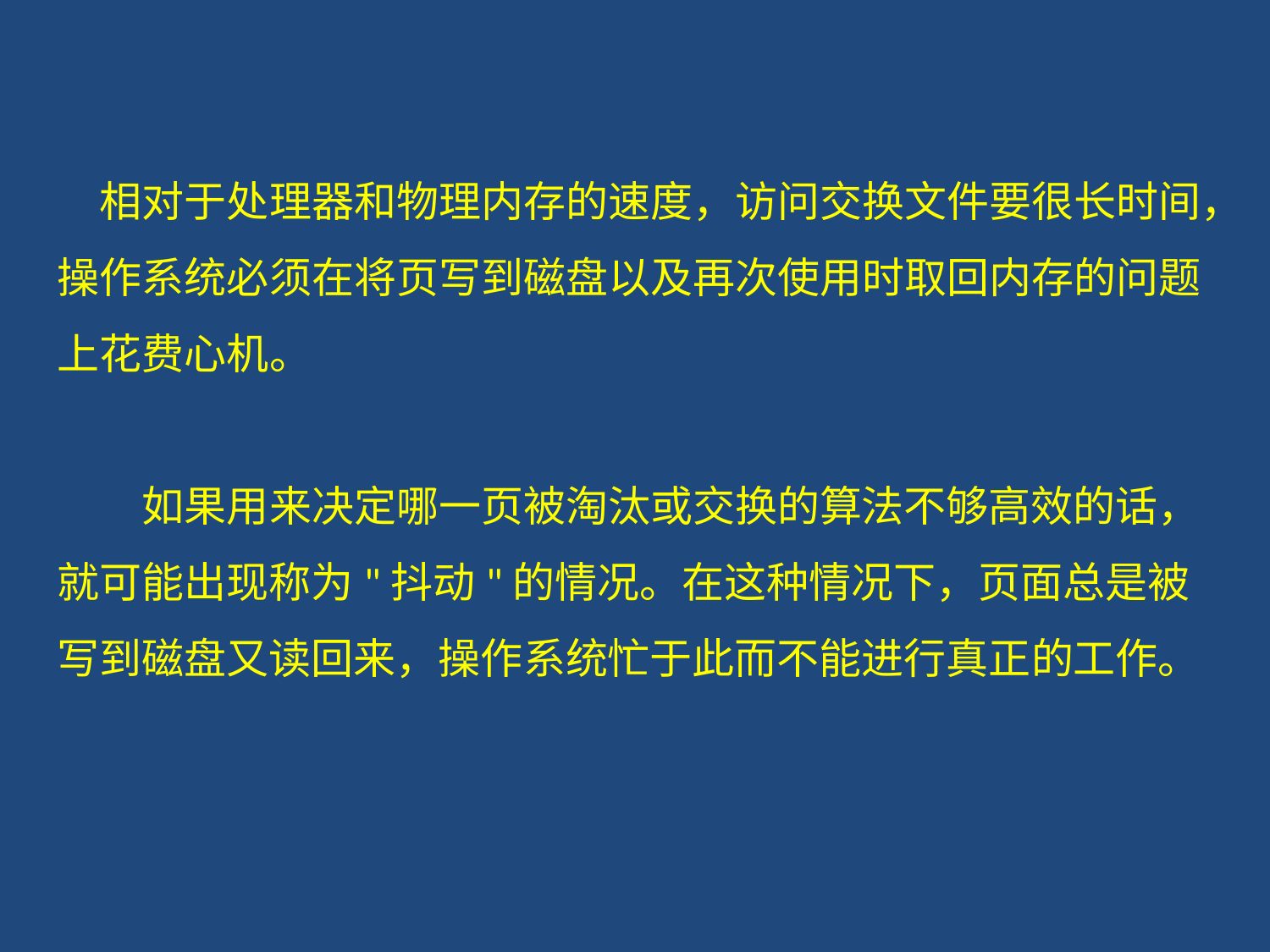

相对于处理器和物理内存的速度，访问交换文件要很长时间，操作系统必须在将页写到磁盘以及再次使用时取回内存的问题上花费心机。

　　如果用来决定哪一页被淘汰或交换的算法不够高效的话，就可能出现称为"抖动"的情况。在这种情况下，页面总是被写到磁盘又读回来，操作系统忙于此而不能进行真正的工作。